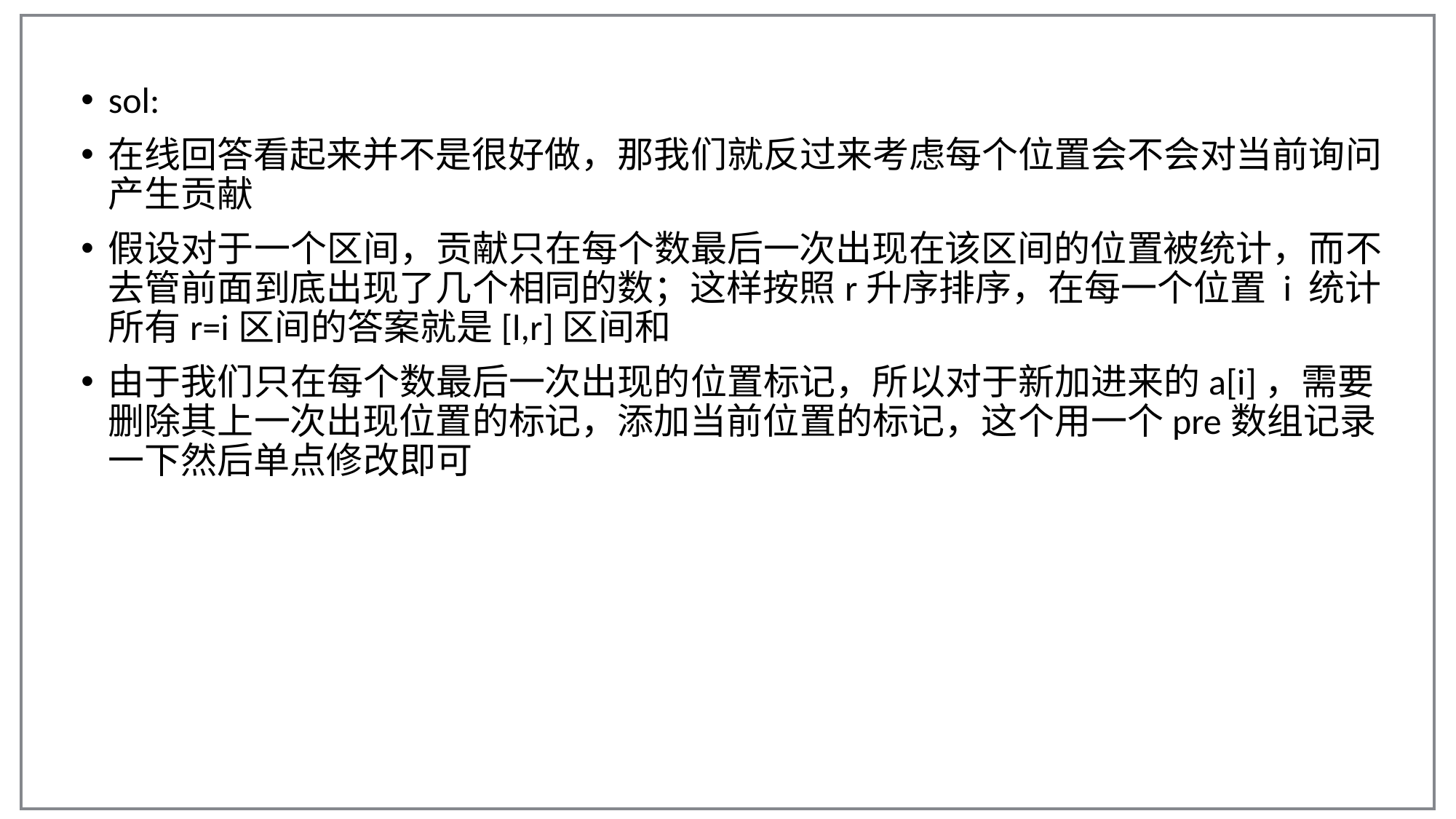

sol:
在线回答看起来并不是很好做，那我们就反过来考虑每个位置会不会对当前询问产生贡献
假设对于一个区间，贡献只在每个数最后一次出现在该区间的位置被统计，而不去管前面到底出现了几个相同的数；这样按照r升序排序，在每一个位置 i 统计所有r=i区间的答案就是[l,r]区间和
由于我们只在每个数最后一次出现的位置标记，所以对于新加进来的a[i]，需要删除其上一次出现位置的标记，添加当前位置的标记，这个用一个pre数组记录一下然后单点修改即可